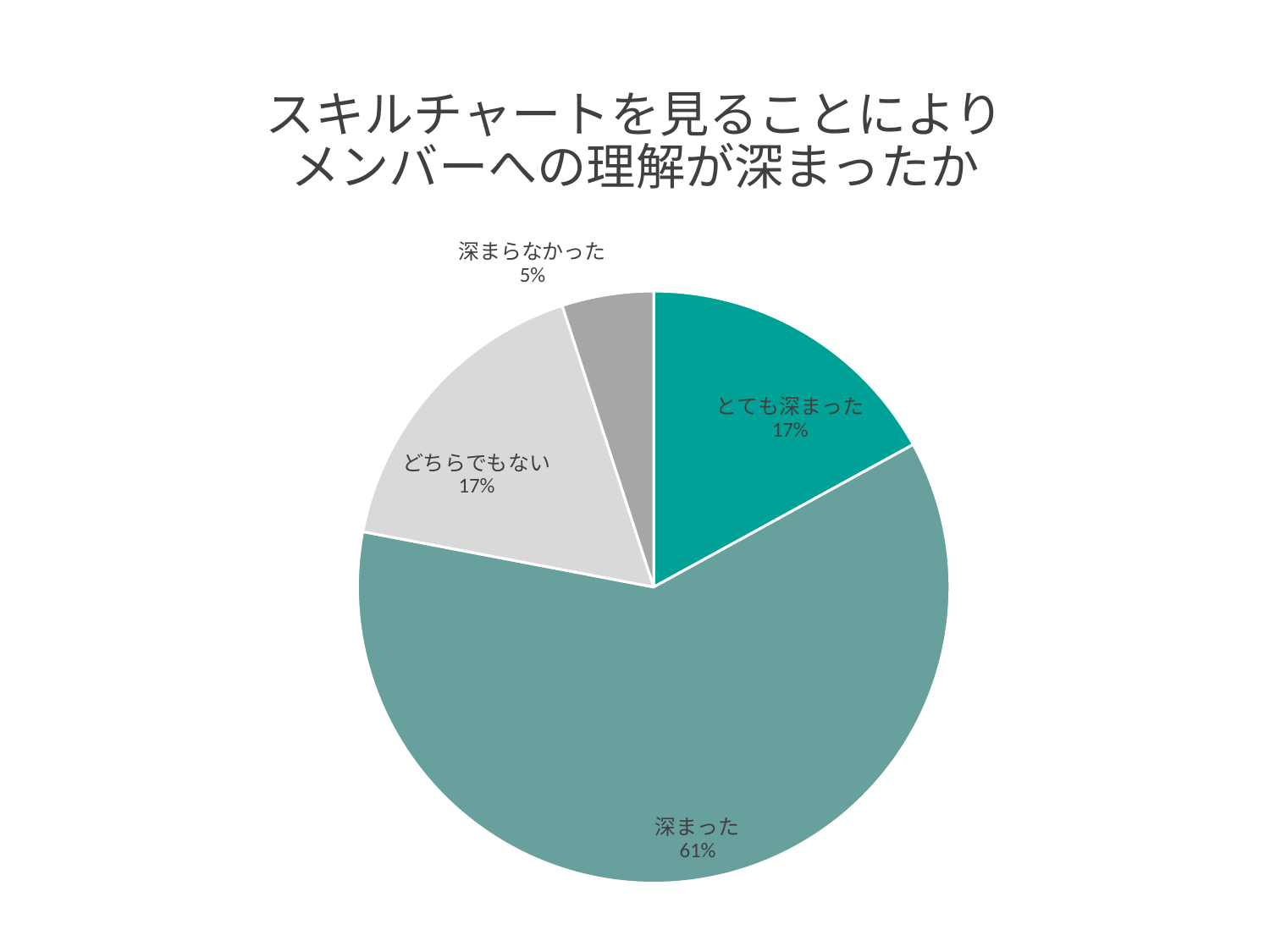

# スキルチャートを見ることにより メンバーへの理解が深まったか

### Chart

| Category | 売上高 |
|---|---|
| とても深まった | 17.0 |
| 深まった | 61.0 |
| どちらでもない | 17.0 |
| 深まらなかった | 5.0 |